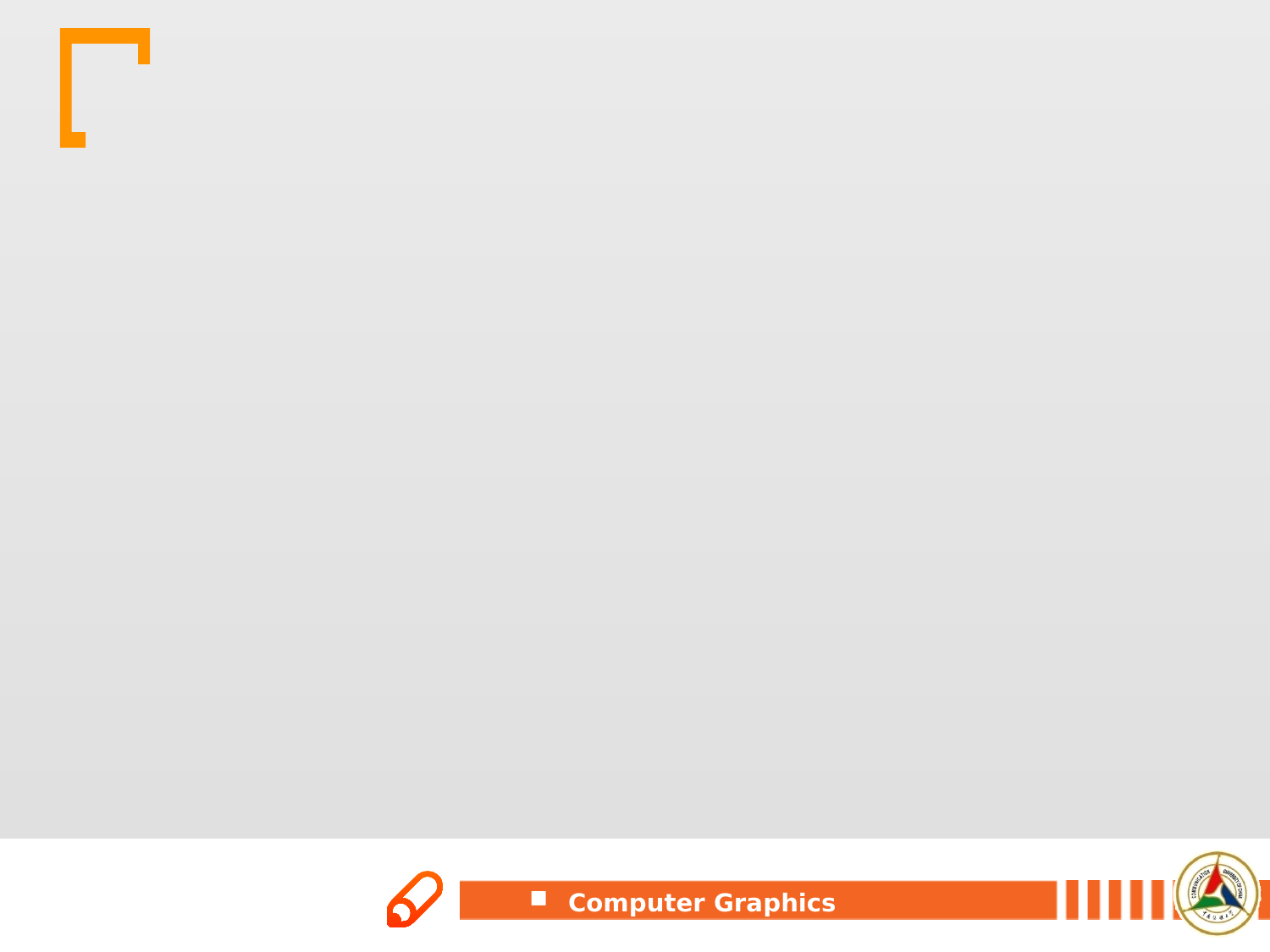

#
贴图
我们现实生活中的物体并不都是单色的物体，人的皮肤色，衣着，无不存在着各种绚烂的各种图案。在3D动画中要做得逼真，也要将这些元素做出来。如果直接在3D的模型上做出这种效果是难以实现的。所以一般都是将一幅或几幅平面的图像象贴纸一样贴到模型上，这就是贴图。